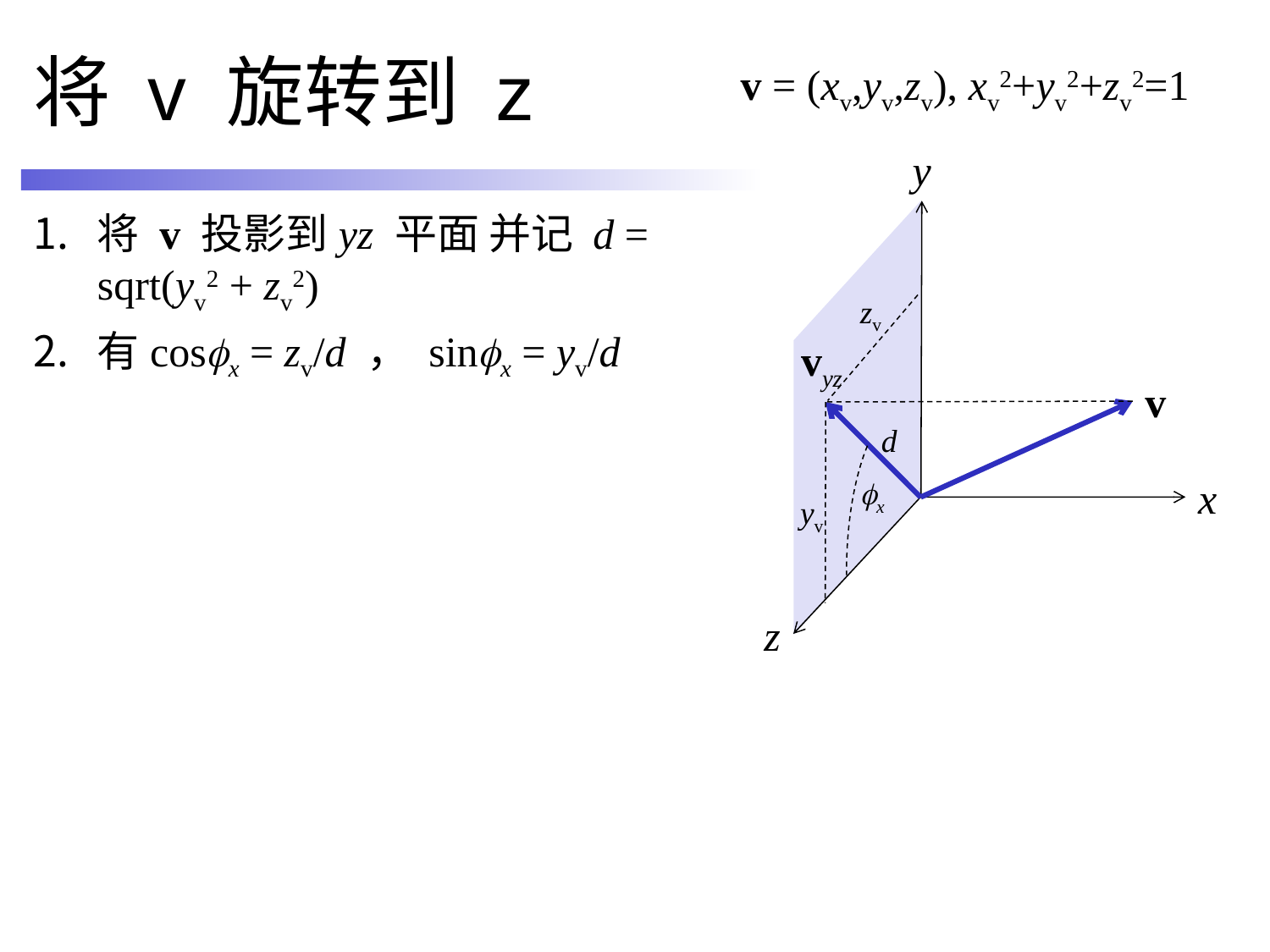

# 将 v 旋转到 z
v = (xv,yv,zv), xv2+yv2+zv2=1
y
将 v 投影到yz 平面 并记 d = sqrt(yv2 + zv2)
有cosφx = zv/d ， sinφx = yv/d

zv
vyz

v

d
x
φx
yv
z